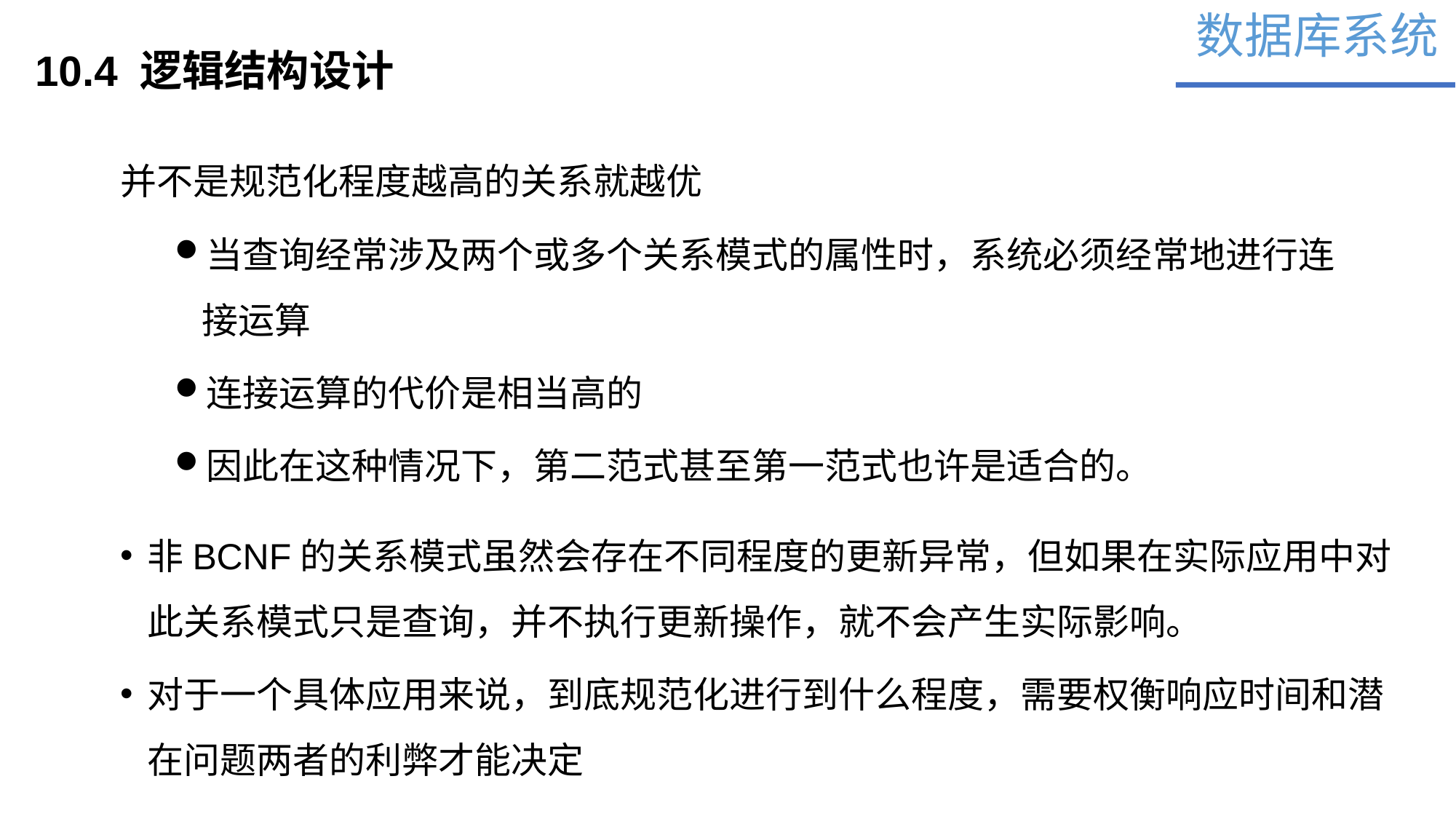

数据库系统
10.4 逻辑结构设计

并不是规范化程度越高的关系就越优
当查询经常涉及两个或多个关系模式的属性时，系统必须经常地进行连接运算
连接运算的代价是相当高的
因此在这种情况下，第二范式甚至第一范式也许是适合的。
非BCNF的关系模式虽然会存在不同程度的更新异常，但如果在实际应用中对此关系模式只是查询，并不执行更新操作，就不会产生实际影响。
对于一个具体应用来说，到底规范化进行到什么程度，需要权衡响应时间和潜在问题两者的利弊才能决定